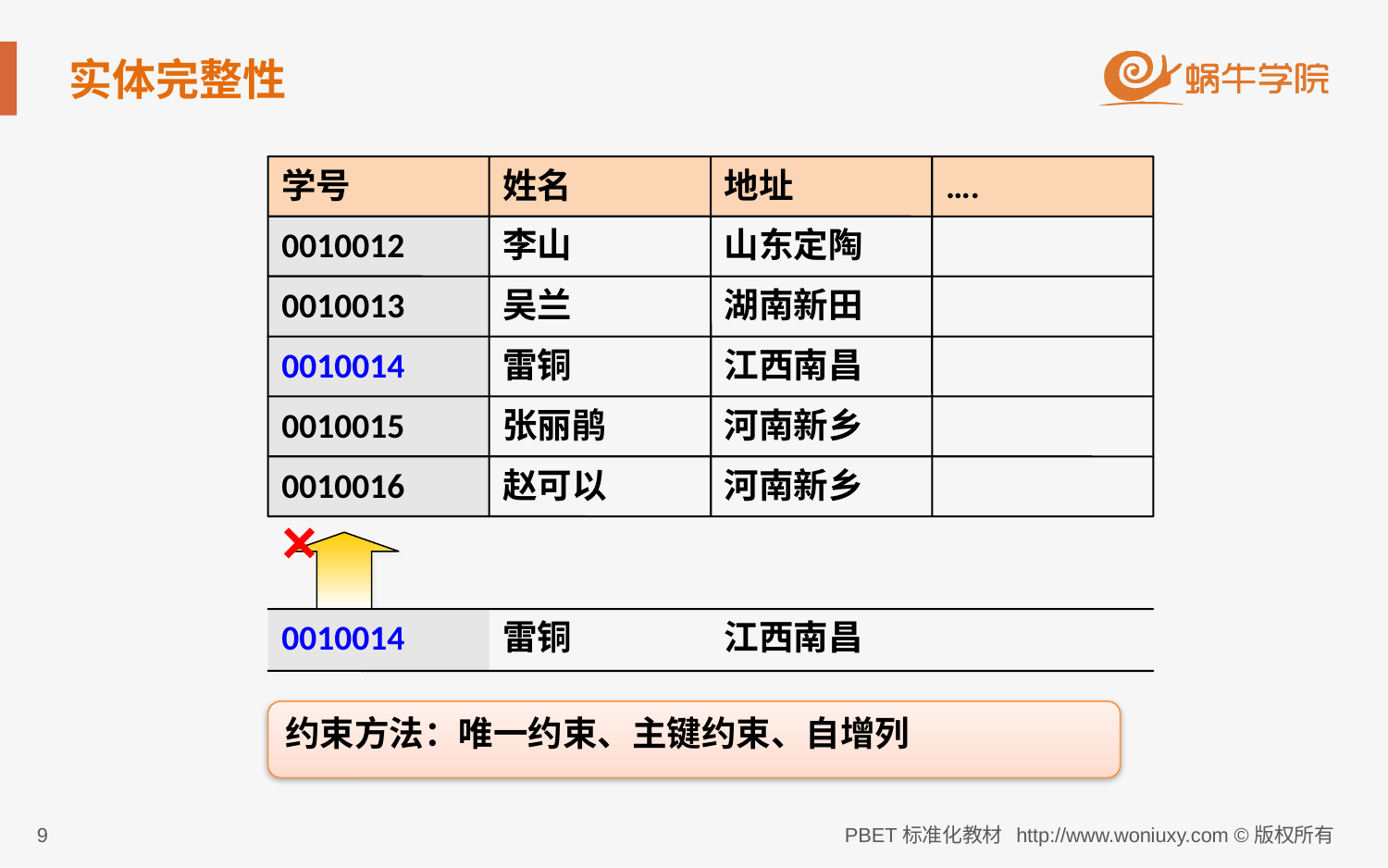

# 实体完整性
学号

姓名

….

地址
0010012

李山
山东定陶

0010013

吴兰
湖南新田

0010014

雷铜
江西南昌

0010015

张丽鹃
河南新乡

0010016

赵可以
河南新乡

×

0010014

雷铜
江西南昌

约束方法：唯一约束、主键约束、自增列